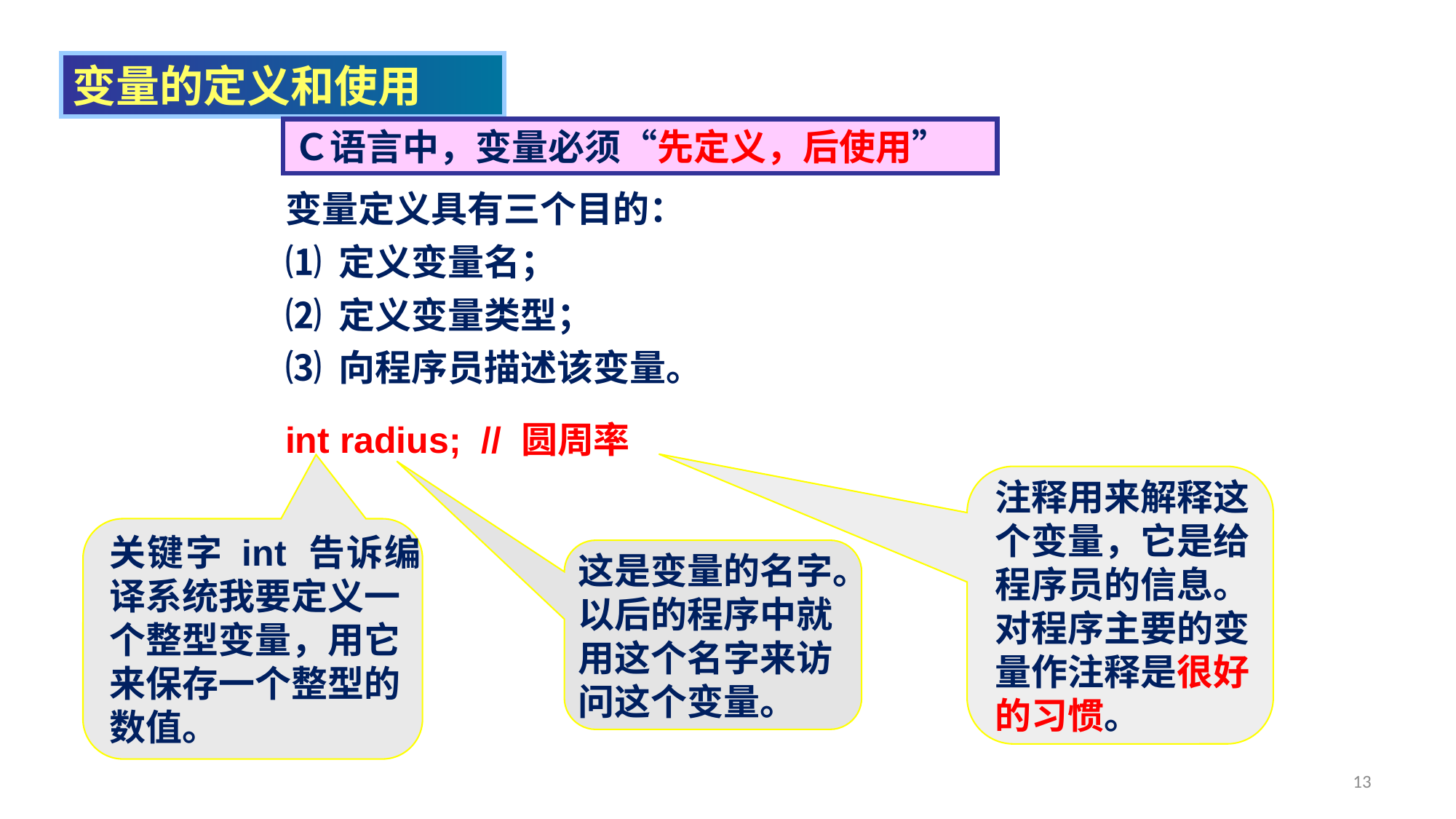

变量的定义和使用
Ｃ语言中，变量必须“先定义，后使用”
变量定义具有三个目的：
⑴ 定义变量名；
⑵ 定义变量类型；
⑶ 向程序员描述该变量。
int radius;  // 圆周率
注释用来解释这个变量，它是给程序员的信息。对程序主要的变量作注释是很好的习惯。
关键字 int 告诉编译系统我要定义一个整型变量，用它来保存一个整型的数值。
这是变量的名字。以后的程序中就用这个名字来访问这个变量。
13